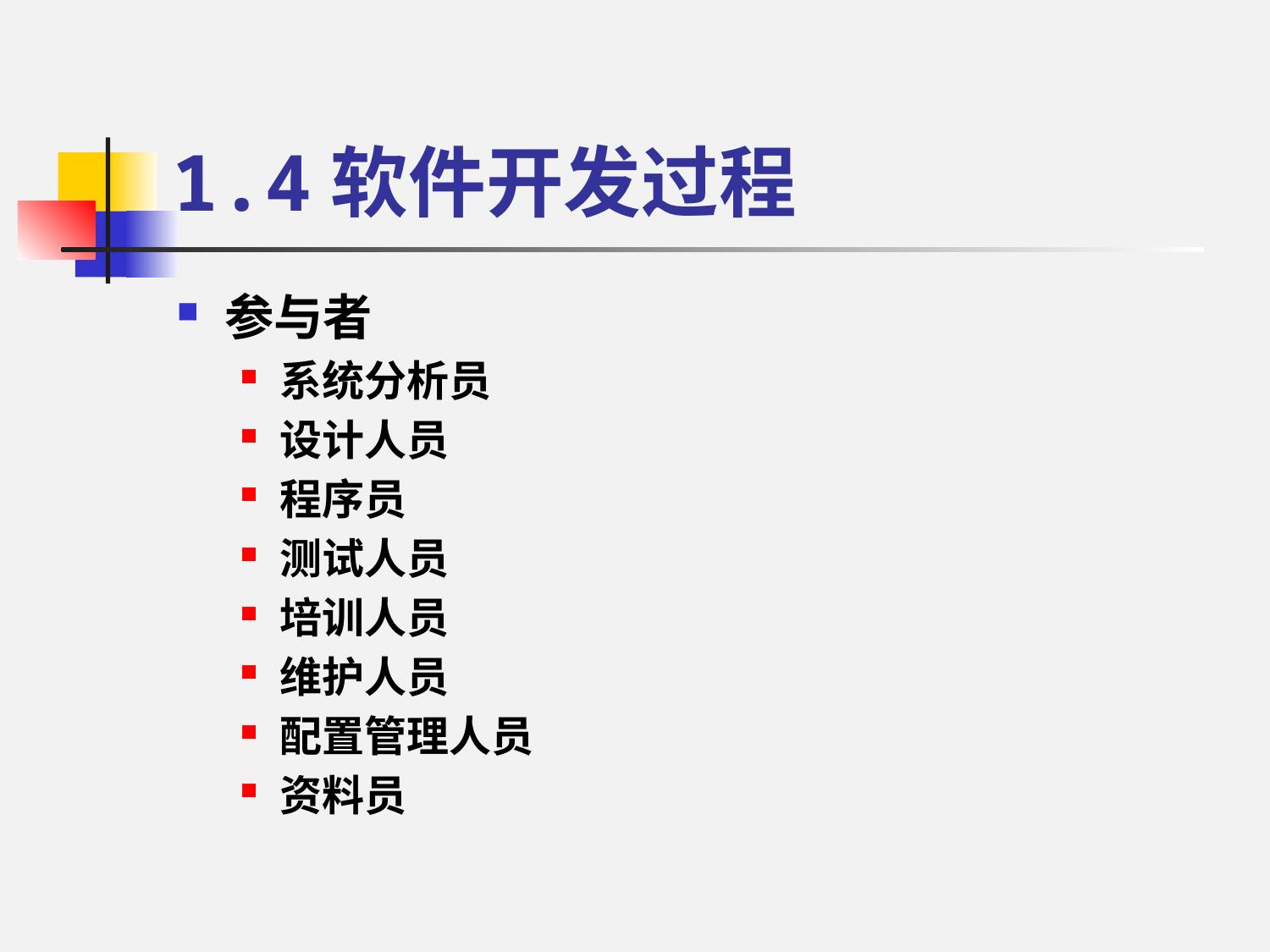

# 1.4软件开发过程
参与者
系统分析员
设计人员
程序员
测试人员
培训人员
维护人员
配置管理人员
资料员

21